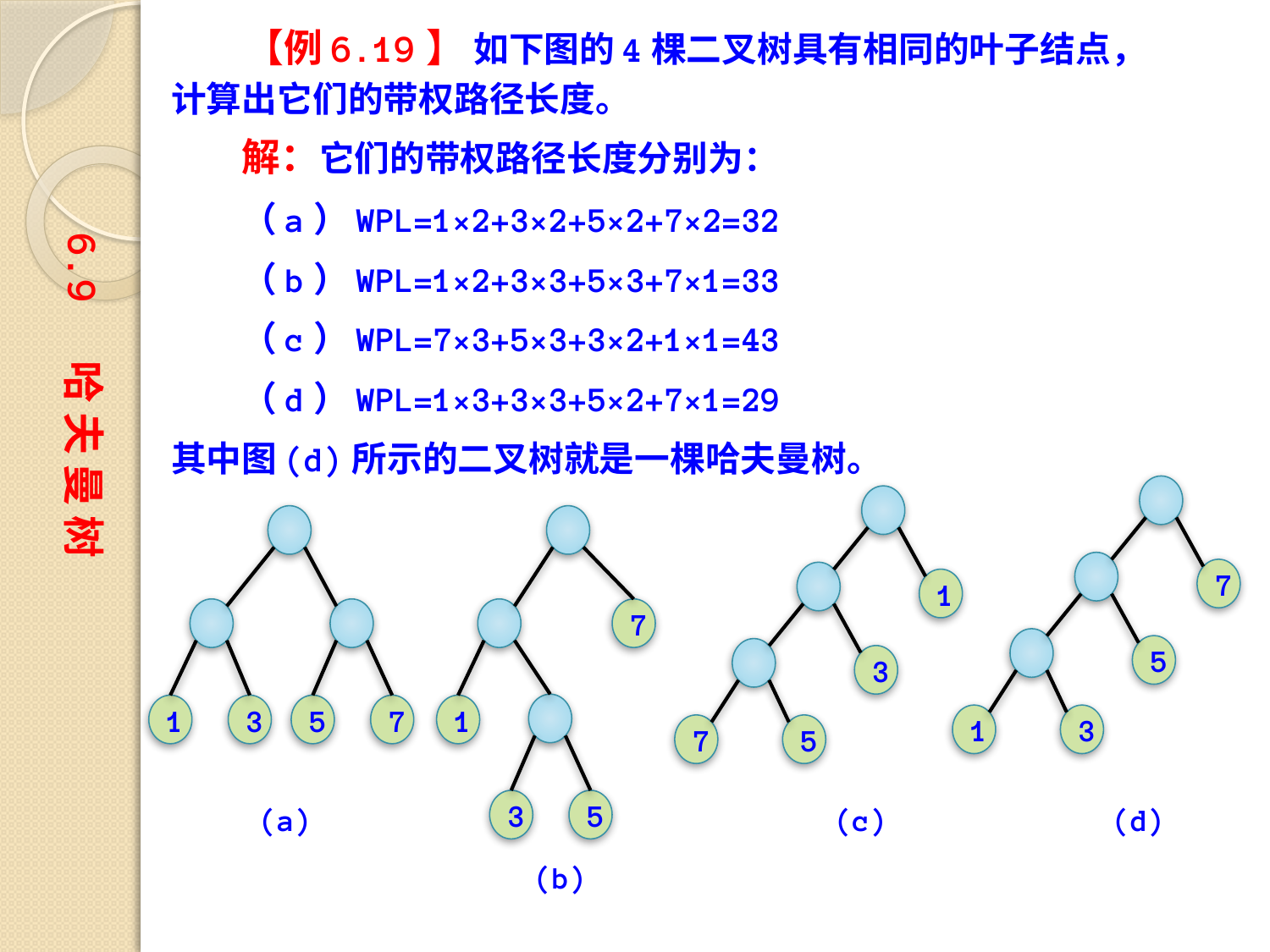

【例6.19】 如下图的4棵二叉树具有相同的叶子结点，计算出它们的带权路径长度。
　　解：它们的带权路径长度分别为：
　　（a）WPL=1×2+3×2+5×2+7×2=32
　　（b）WPL=1×2+3×3+5×3+7×1=33
　　（c）WPL=7×3+5×3+3×2+1×1=43
　　（d）WPL=1×3+3×3+5×2+7×1=29
其中图(d)所示的二叉树就是一棵哈夫曼树。
6.9  哈 夫 曼 树

7

5
1
3
(d)

1

3
7
5
(c)

1
3
5
7
(a)

7

1
3
5
(b)